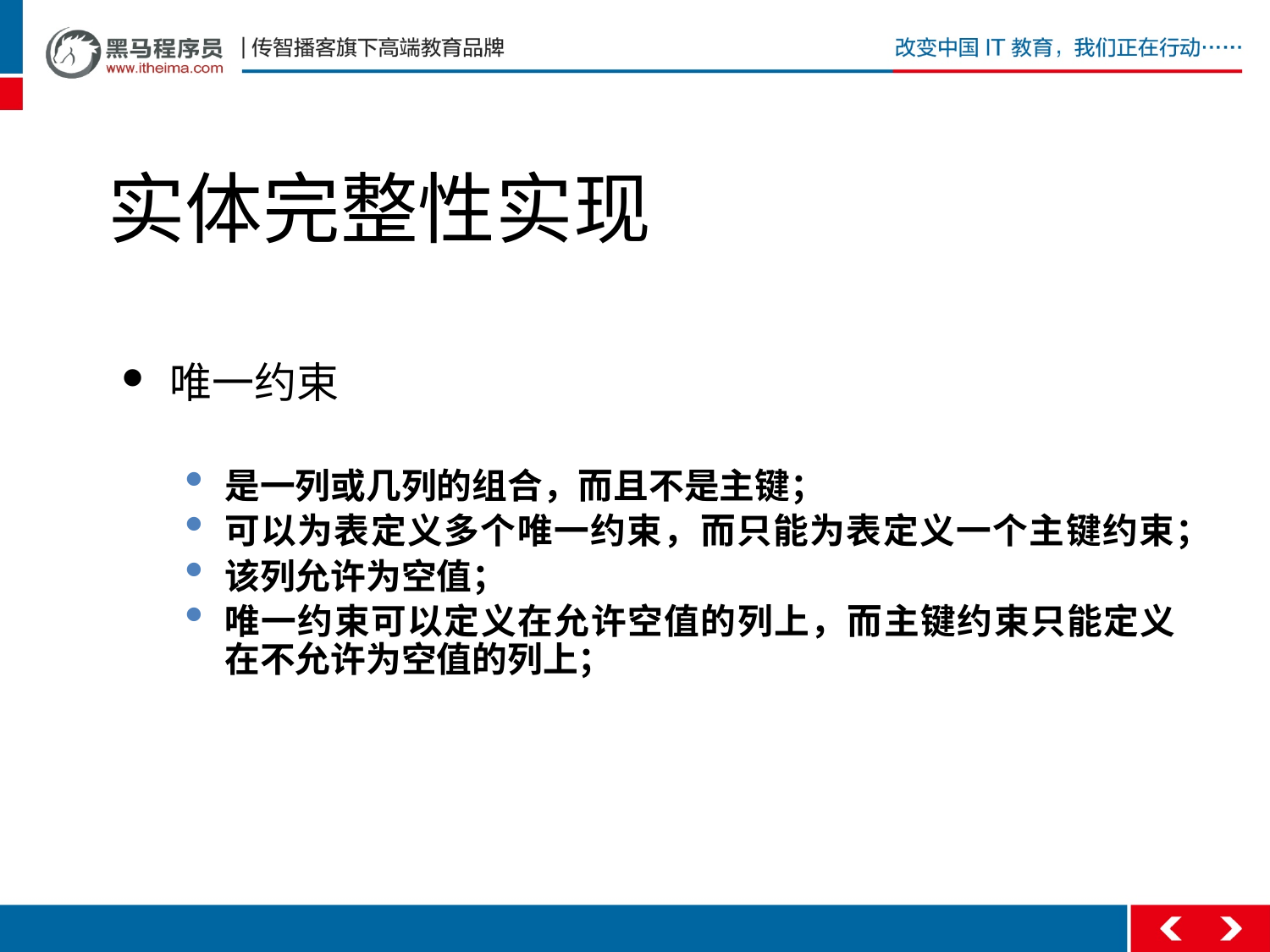

# 实体完整性实现
唯一约束

是一列或几列的组合，而且不是主键；
可以为表定义多个唯一约束，而只能为表定义一个主键约束；
该列允许为空值；
唯一约束可以定义在允许空值的列上，而主键约束只能定义在不允许为空值的列上；